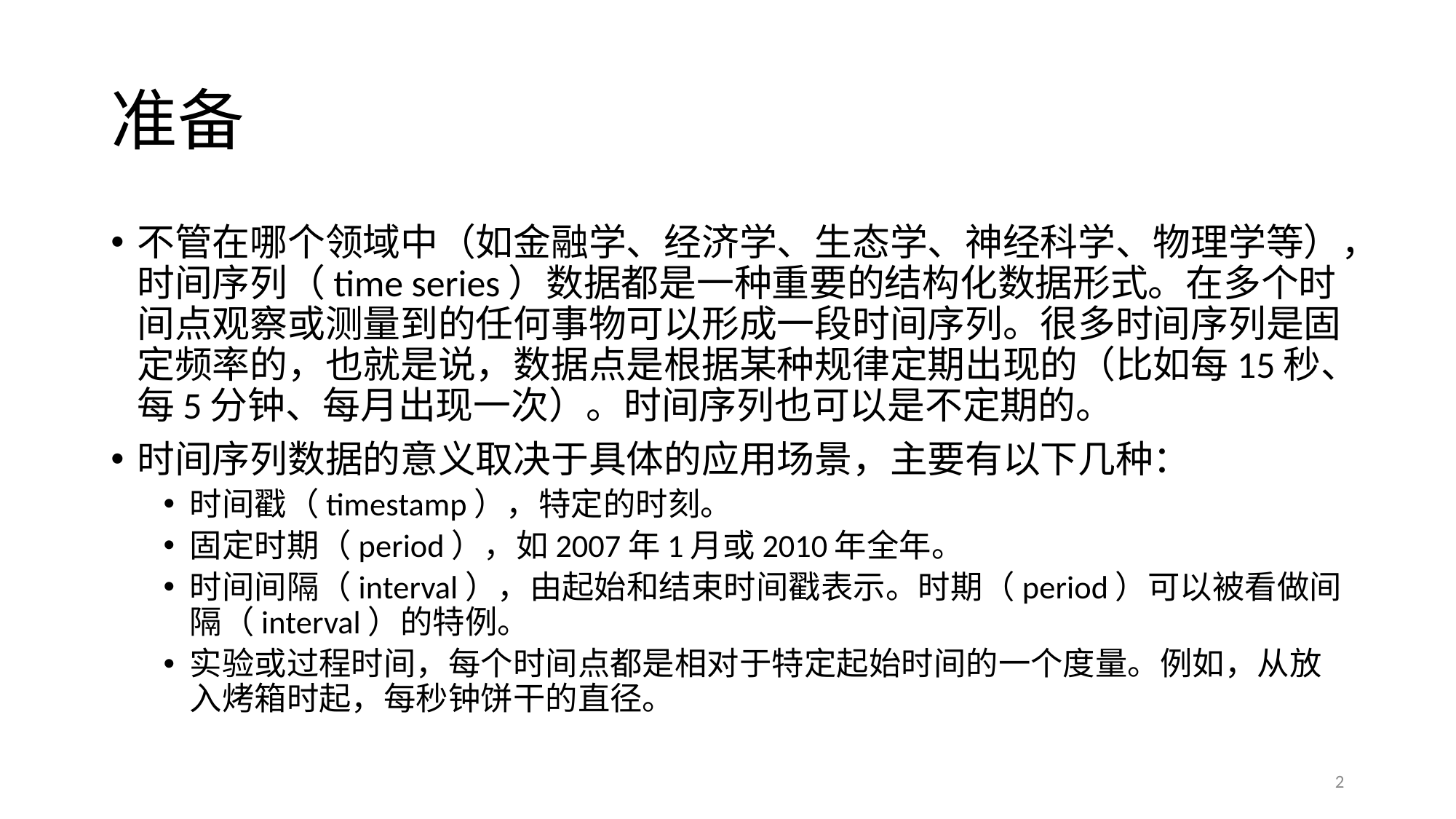

# 准备
不管在哪个领域中（如金融学、经济学、生态学、神经科学、物理学等），时间序列（time series）数据都是一种重要的结构化数据形式。在多个时间点观察或测量到的任何事物可以形成一段时间序列。很多时间序列是固定频率的，也就是说，数据点是根据某种规律定期出现的（比如每15秒、每5分钟、每月出现一次）。时间序列也可以是不定期的。
时间序列数据的意义取决于具体的应用场景，主要有以下几种：
时间戳（timestamp），特定的时刻。
固定时期（period），如2007年1月或2010年全年。
时间间隔（interval），由起始和结束时间戳表示。时期（period）可以被看做间隔（interval）的特例。
实验或过程时间，每个时间点都是相对于特定起始时间的一个度量。例如，从放入烤箱时起，每秒钟饼干的直径。

2